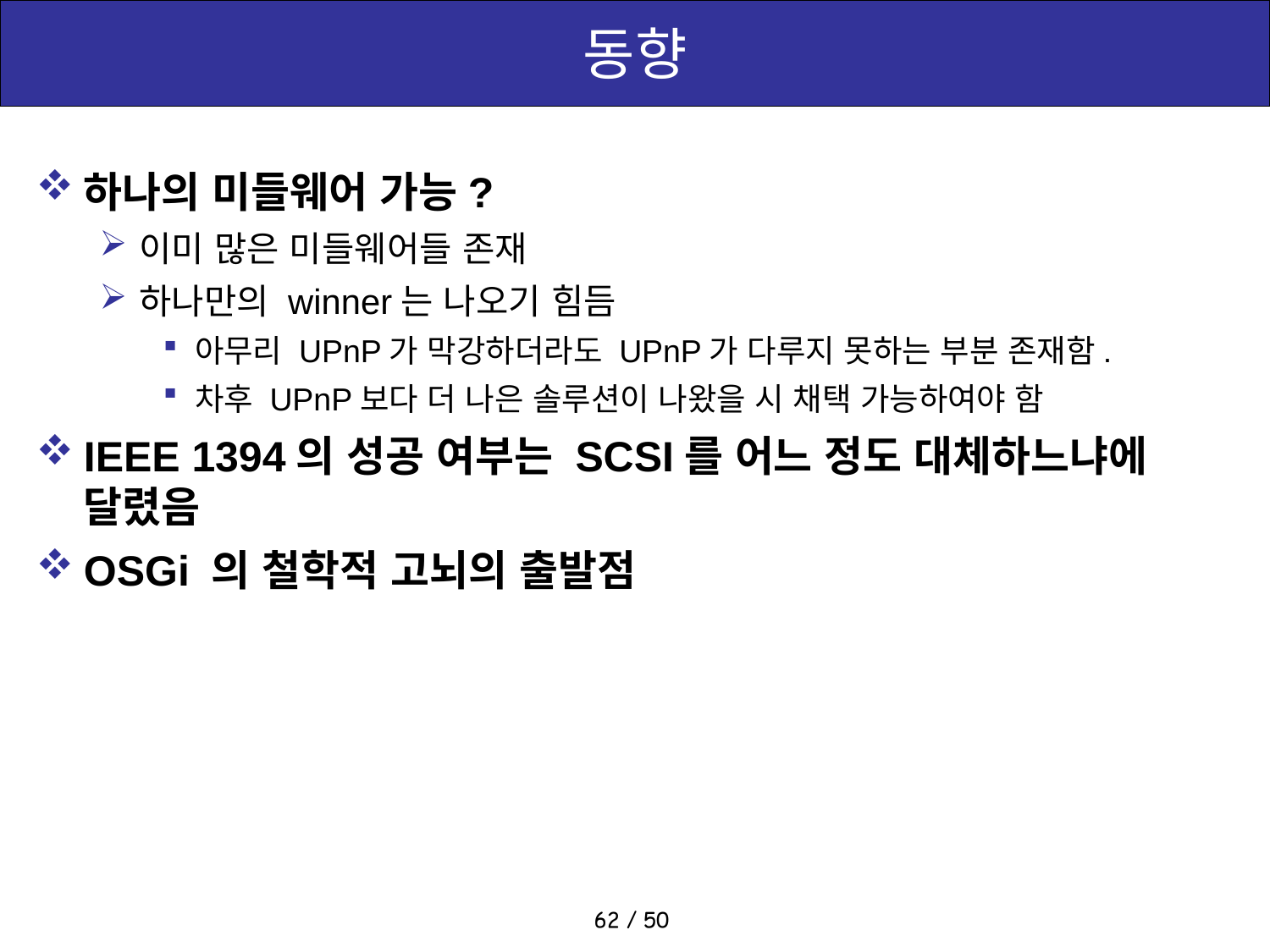

# 동향
하나의 미들웨어 가능?
이미 많은 미들웨어들 존재
하나만의 winner는 나오기 힘듬
아무리 UPnP가 막강하더라도 UPnP가 다루지 못하는 부분 존재함.
차후 UPnP보다 더 나은 솔루션이 나왔을 시 채택 가능하여야 함
IEEE 1394의 성공 여부는 SCSI를 어느 정도 대체하느냐에 달렸음
OSGi 의 철학적 고뇌의 출발점

62 / 50